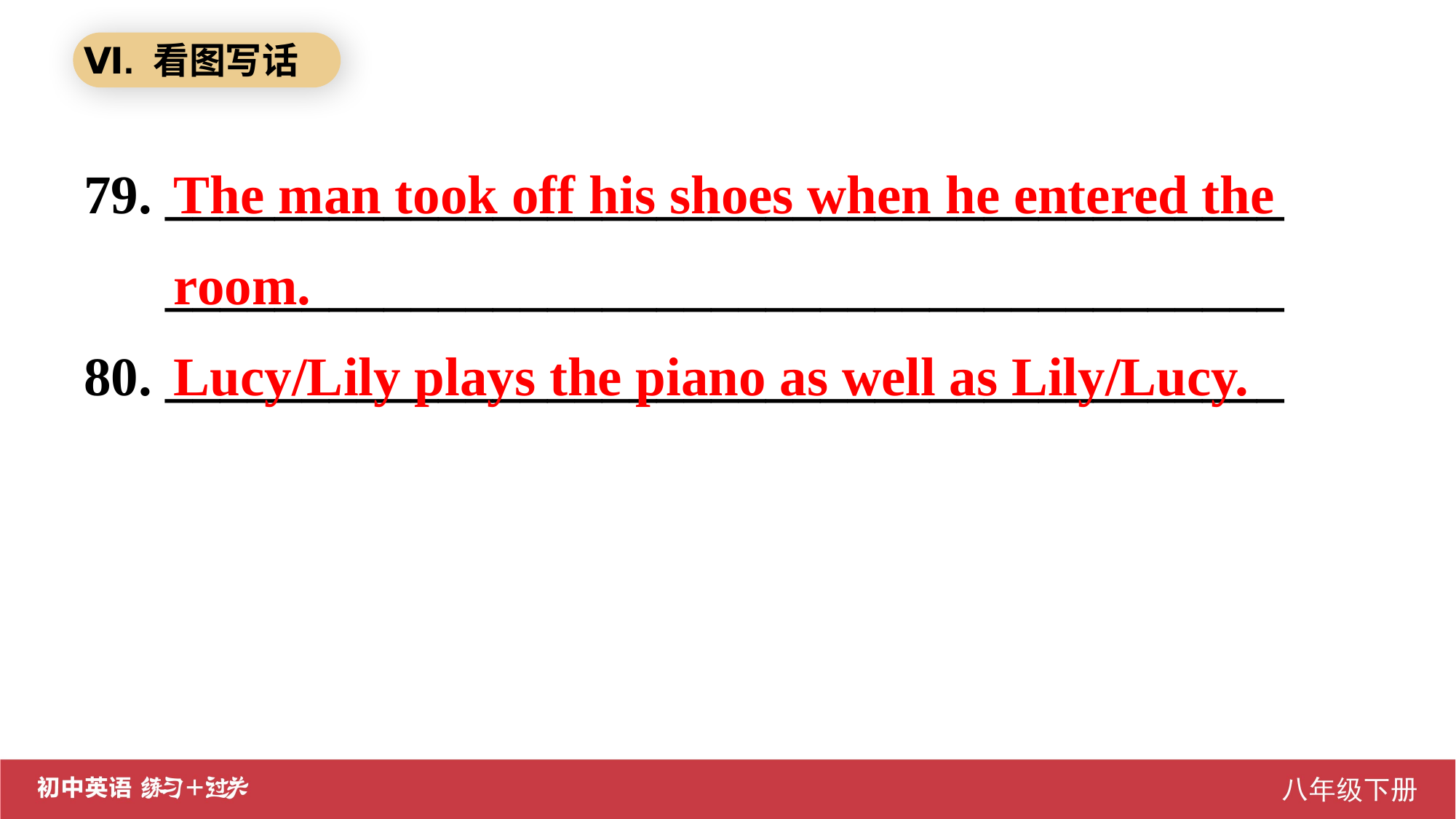

Ⅵ. 看图写话
79. _________________________________________
      _________________________________________
80. _________________________________________

The man took off his shoes when he entered the room.
Lucy/Lily plays the piano as well as Lily/Lucy.